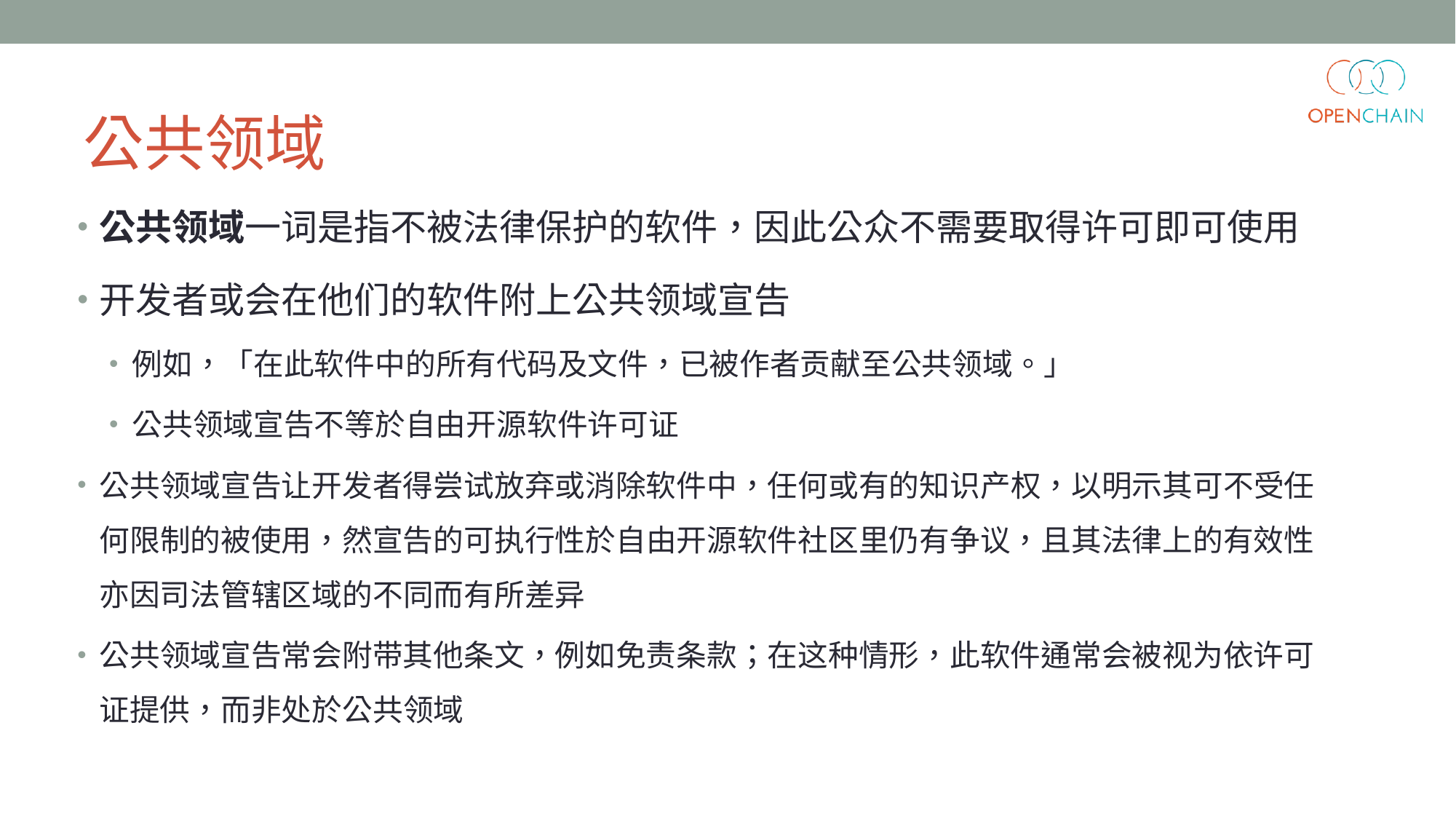

# 公共领域
公共领域一词是指不被法律保护的软件，因此公众不需要取得许可即可使用
开发者或会在他们的软件附上公共领域宣告
例如，「在此软件中的所有代码及文件，已被作者贡献至公共领域。」
公共领域宣告不等於自由开源软件许可证
公共领域宣告让开发者得尝试放弃或消除软件中，任何或有的知识产权，以明示其可不受任何限制的被使用，然宣告的可执行性於自由开源软件社区里仍有争议，且其法律上的有效性亦因司法管辖区域的不同而有所差异
公共领域宣告常会附带其他条文，例如免责条款；在这种情形，此软件通常会被视为依许可证提供，而非处於公共领域